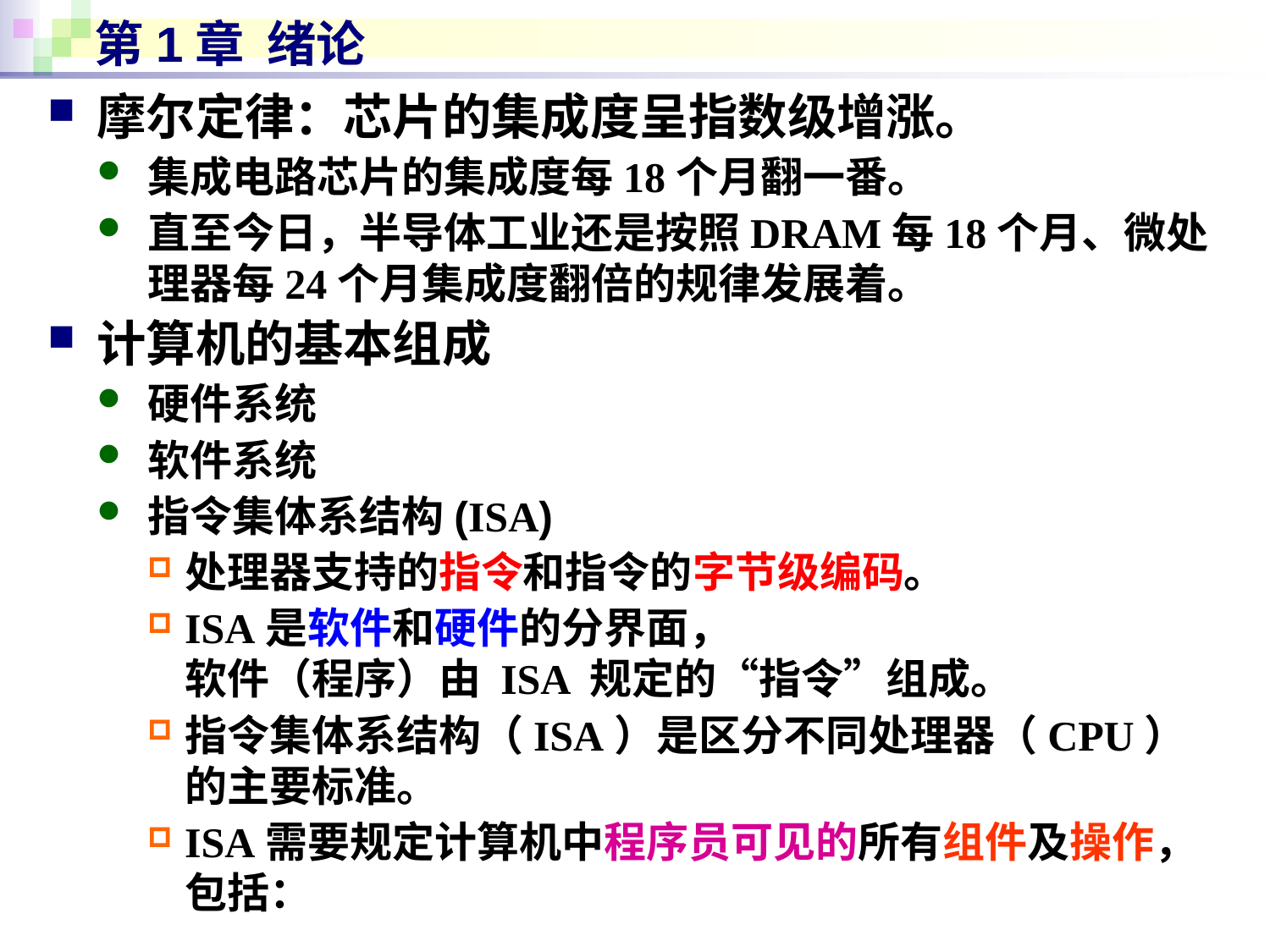

# 第1章  绪论
摩尔定律：芯片的集成度呈指数级增涨。
集成电路芯片的集成度每18个月翻一番。
直至今日，半导体工业还是按照DRAM每18个月、微处理器每24个月集成度翻倍的规律发展着。
计算机的基本组成
硬件系统
软件系统
指令集体系结构(ISA)
处理器支持的指令和指令的字节级编码。
ISA是软件和硬件的分界面，
软件（程序）由 ISA 规定的“指令”组成。
指令集体系结构（ISA）是区分不同处理器（CPU）的主要标准。
ISA需要规定计算机中程序员可见的所有组件及操作，包括：
5